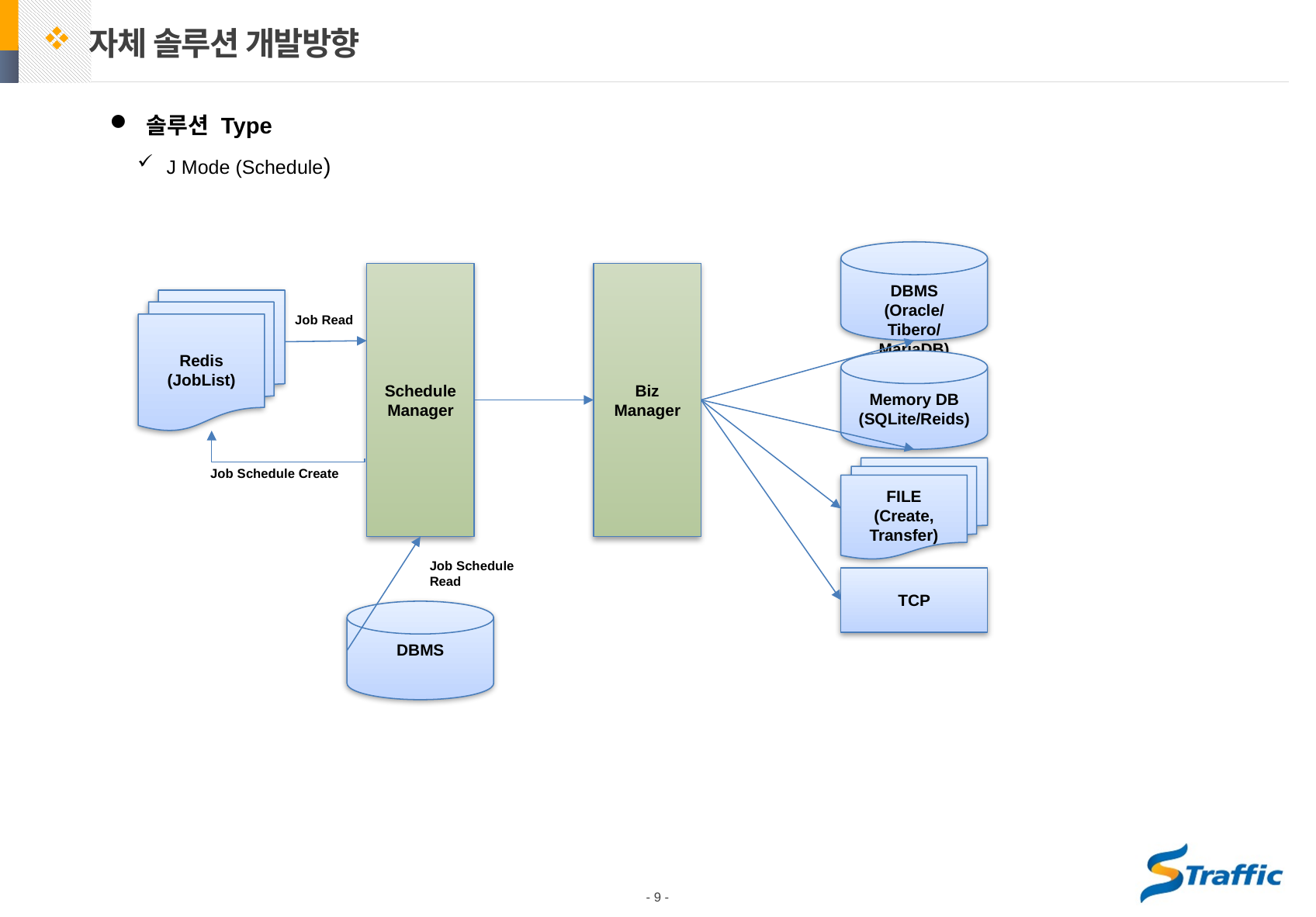

자체 솔루션 개발방향
솔루션 Type
J Mode (Schedule)
DBMS
(Oracle/Tibero/MariaDB)
ScheduleManager
Biz Manager
Redis
(JobList)
Job Read
Memory DB (SQLite/Reids)
FILE
(Create, Transfer)
Job Schedule Create
Job Schedule Read
TCP
DBMS